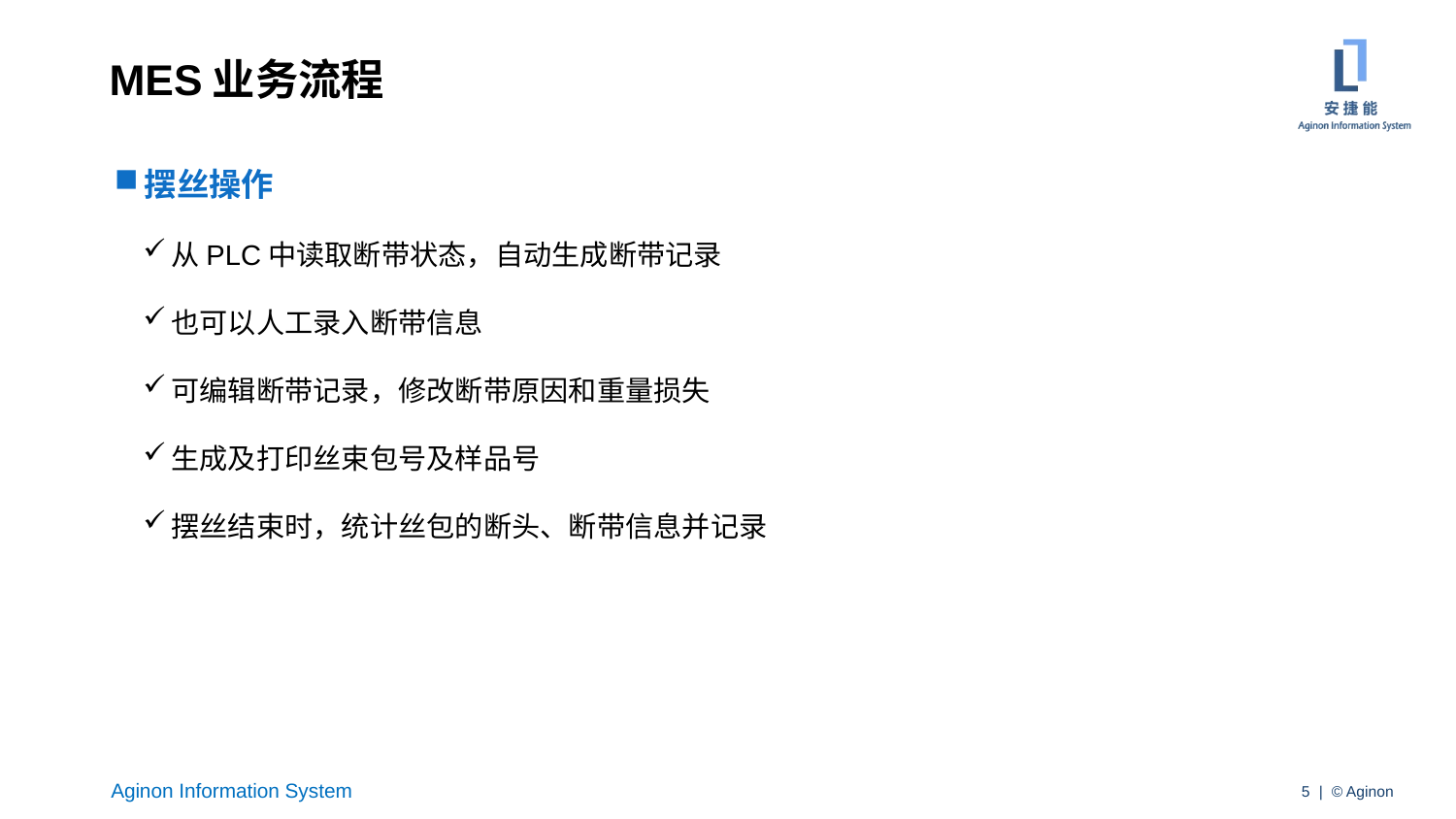

# MES业务流程
摆丝操作
从PLC中读取断带状态，自动生成断带记录
也可以人工录入断带信息
可编辑断带记录，修改断带原因和重量损失
生成及打印丝束包号及样品号
摆丝结束时，统计丝包的断头、断带信息并记录

5